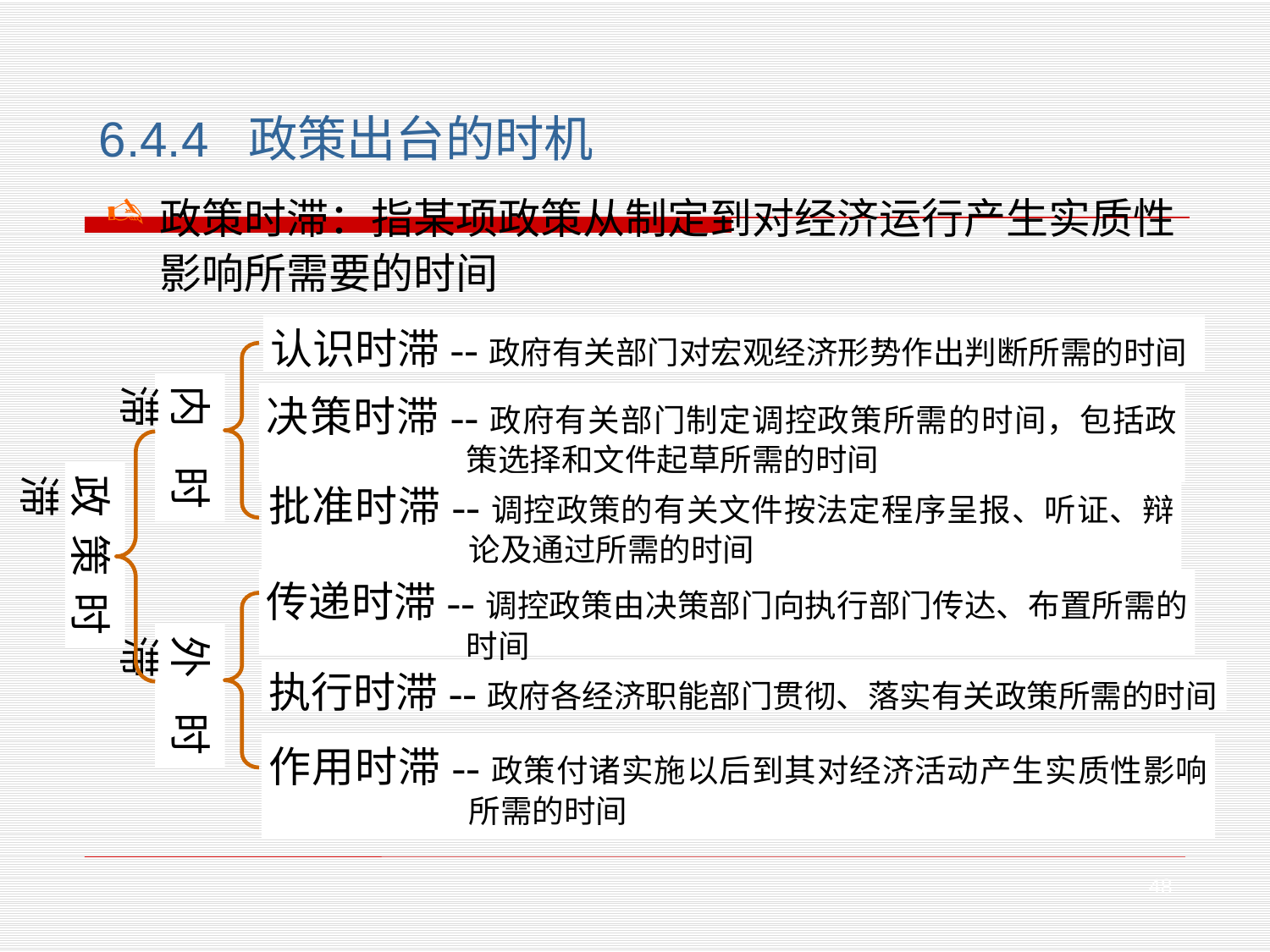

6.4.4  政策出台的时机
政策时滞：指某项政策从制定到对经济运行产生实质性影响所需要的时间
认识时滞--政府有关部门对宏观经济形势作出判断所需的时间

内时滞
决策时滞--政府有关部门制定调控政策所需的时间，包括政策选择和文件起草所需的时间

政策时滞
批准时滞--调控政策的有关文件按法定程序呈报、听证、辩论及通过所需的时间
传递时滞--调控政策由决策部门向执行部门传达、布置所需的时间

外时滞
执行时滞--政府各经济职能部门贯彻、落实有关政策所需的时间
作用时滞--政策付诸实施以后到其对经济活动产生实质性影响所需的时间
48